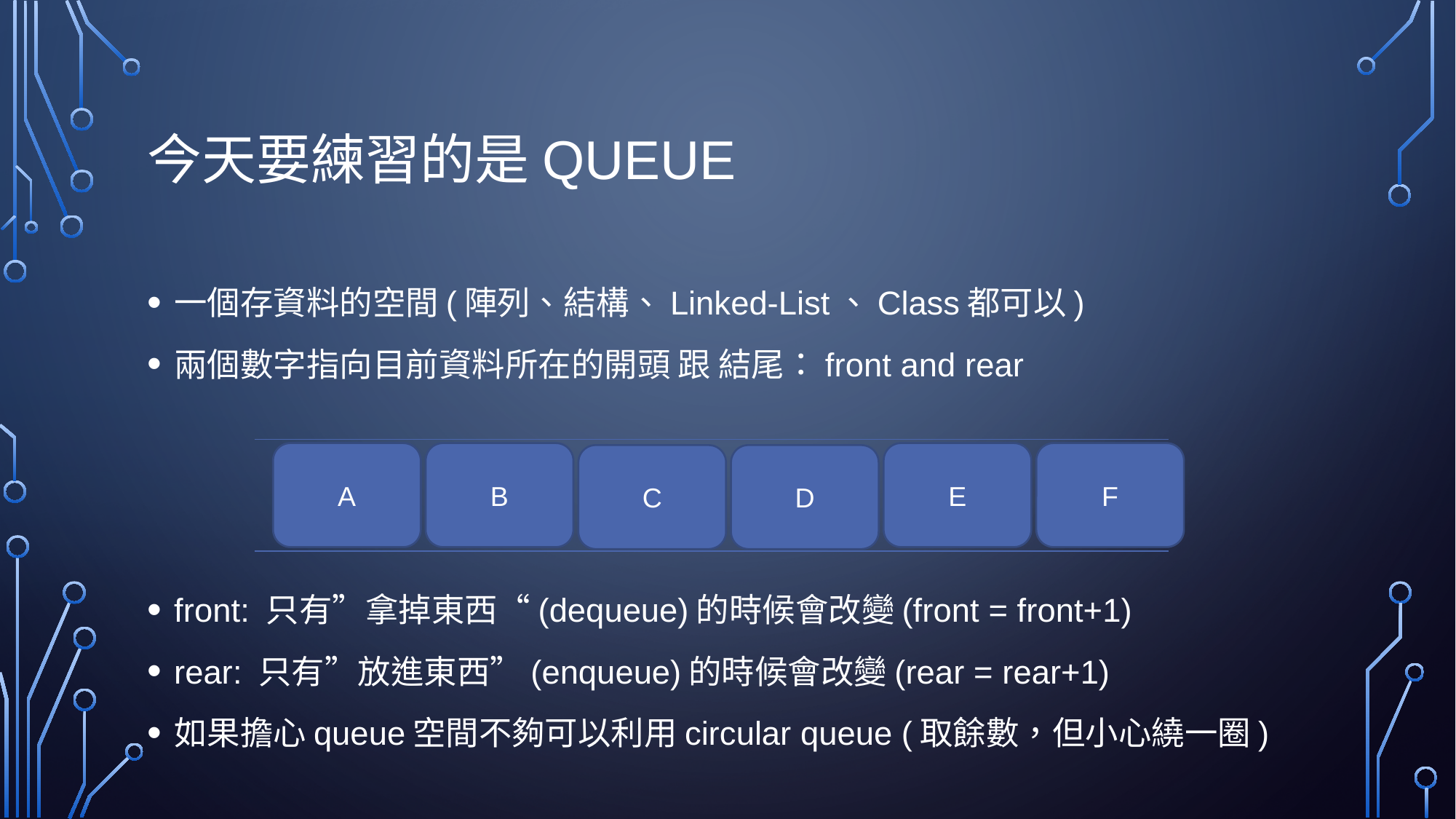

# 今天要練習的是Queue
一個存資料的空間(陣列、結構、Linked-List、Class都可以)
兩個數字指向目前資料所在的開頭 跟 結尾：front and rear

front: 只有”拿掉東西“(dequeue)的時候會改變(front = front+1)
rear: 只有”放進東西”(enqueue)的時候會改變(rear = rear+1)
如果擔心queue空間不夠可以利用circular queue (取餘數，但小心繞一圈)
A
B
E
F
C
D